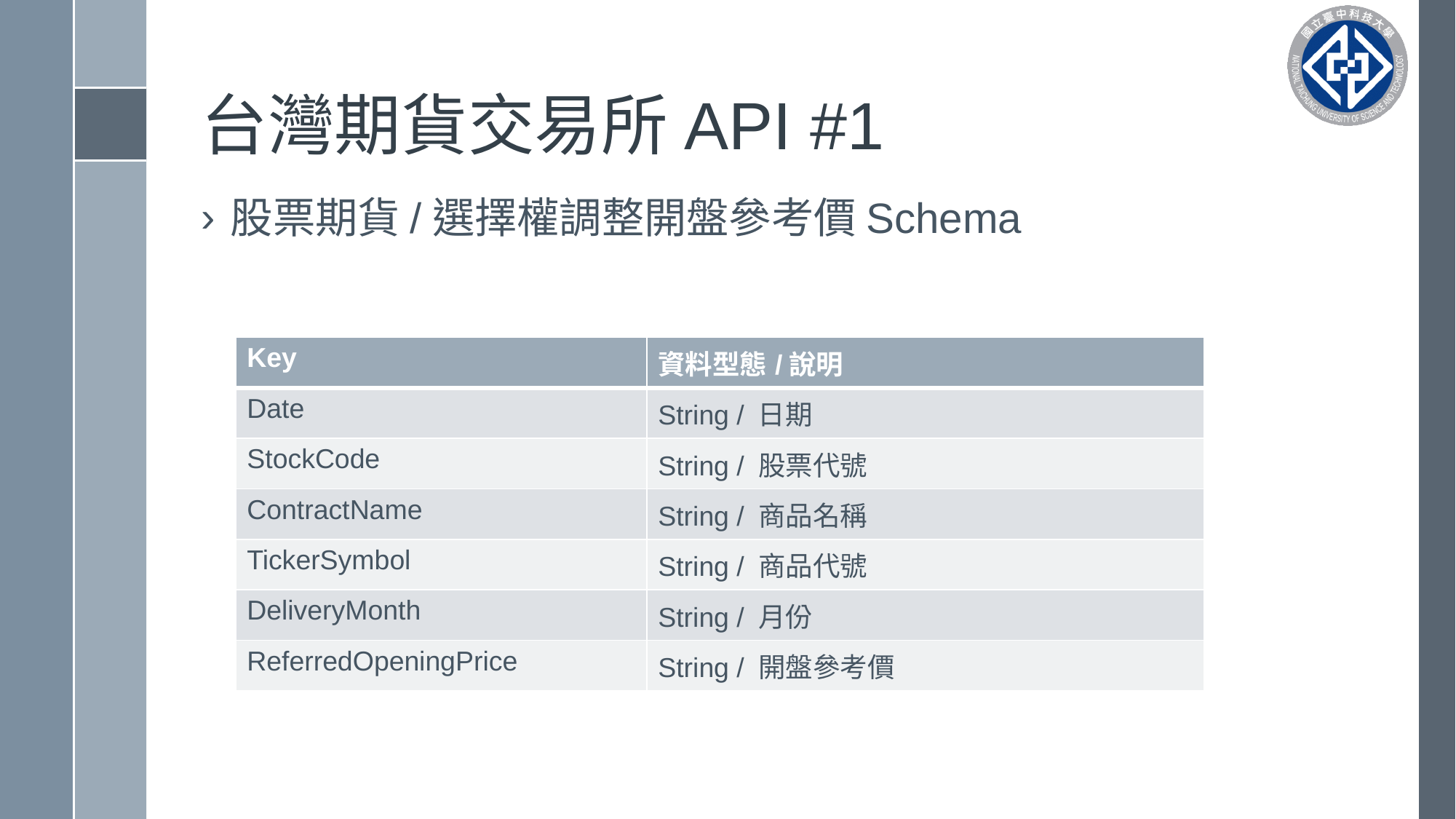

# 台灣期貨交易所API #1
股票期貨/選擇權調整開盤參考價Schema

| Key | 資料型態/說明 |
| --- | --- |
| Date | String / 日期 |
| StockCode | String / 股票代號 |
| ContractName | String / 商品名稱 |
| TickerSymbol | String / 商品代號 |
| DeliveryMonth | String / 月份 |
| ReferredOpeningPrice | String / 開盤參考價 |